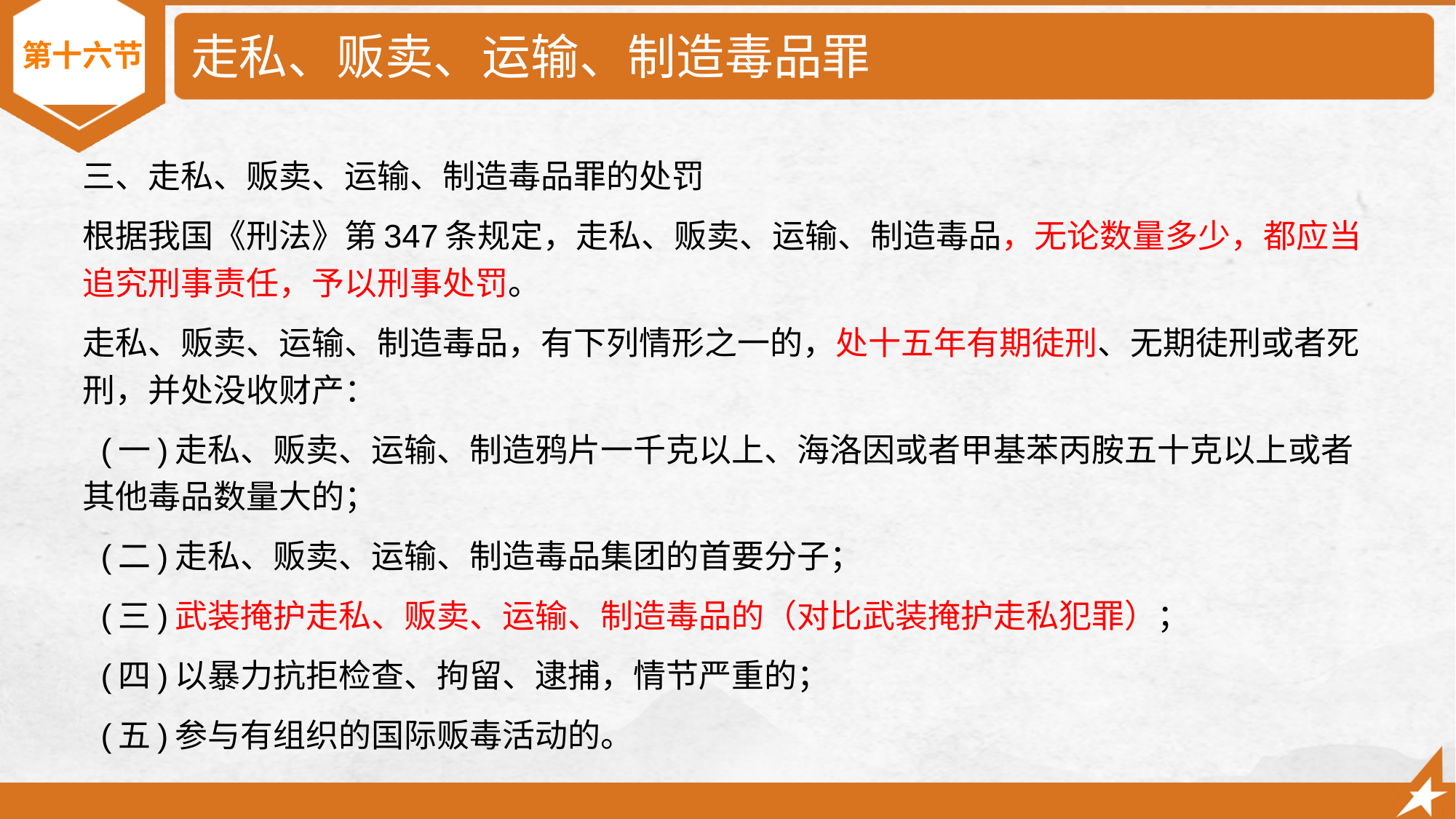

# 走私、贩卖、运输、制造毒品罪
第十六节
三、走私、贩卖、运输、制造毒品罪的处罚
根据我国《刑法》第347条规定，走私、贩卖、运输、制造毒品，无论数量多少，都应当追究刑事责任，予以刑事处罚。
走私、贩卖、运输、制造毒品，有下列情形之一的，处十五年有期徒刑、无期徒刑或者死刑，并处没收财产：
  (一)走私、贩卖、运输、制造鸦片一千克以上、海洛因或者甲基苯丙胺五十克以上或者其他毒品数量大的；
  (二)走私、贩卖、运输、制造毒品集团的首要分子；
  (三)武装掩护走私、贩卖、运输、制造毒品的（对比武装掩护走私犯罪）；
  (四)以暴力抗拒检查、拘留、逮捕，情节严重的；
  (五)参与有组织的国际贩毒活动的。